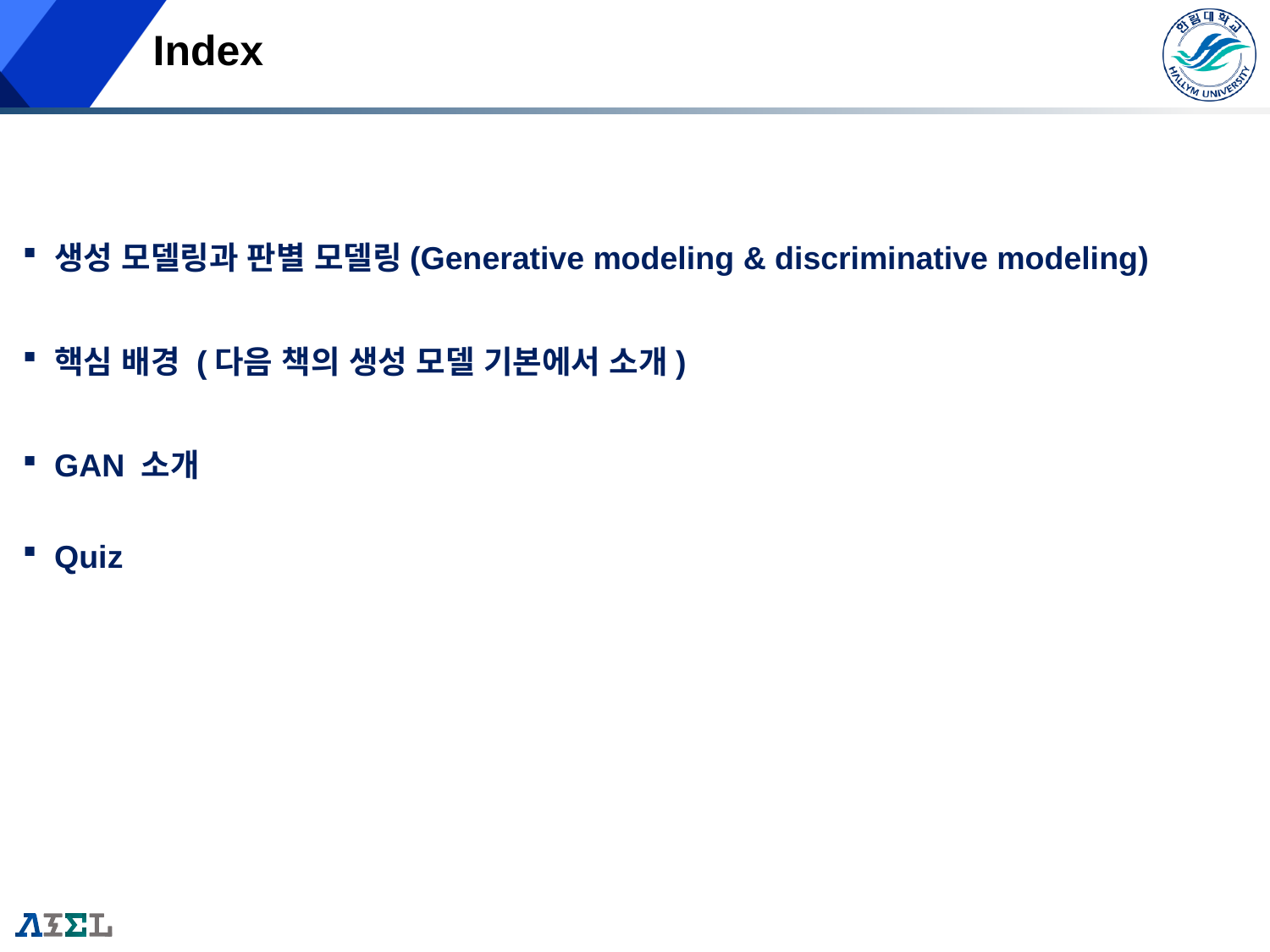

# Index

생성 모델링과 판별 모델링(Generative modeling & discriminative modeling)

핵심 배경 (다음 책의 생성 모델 기본에서 소개)

GAN 소개

Quiz